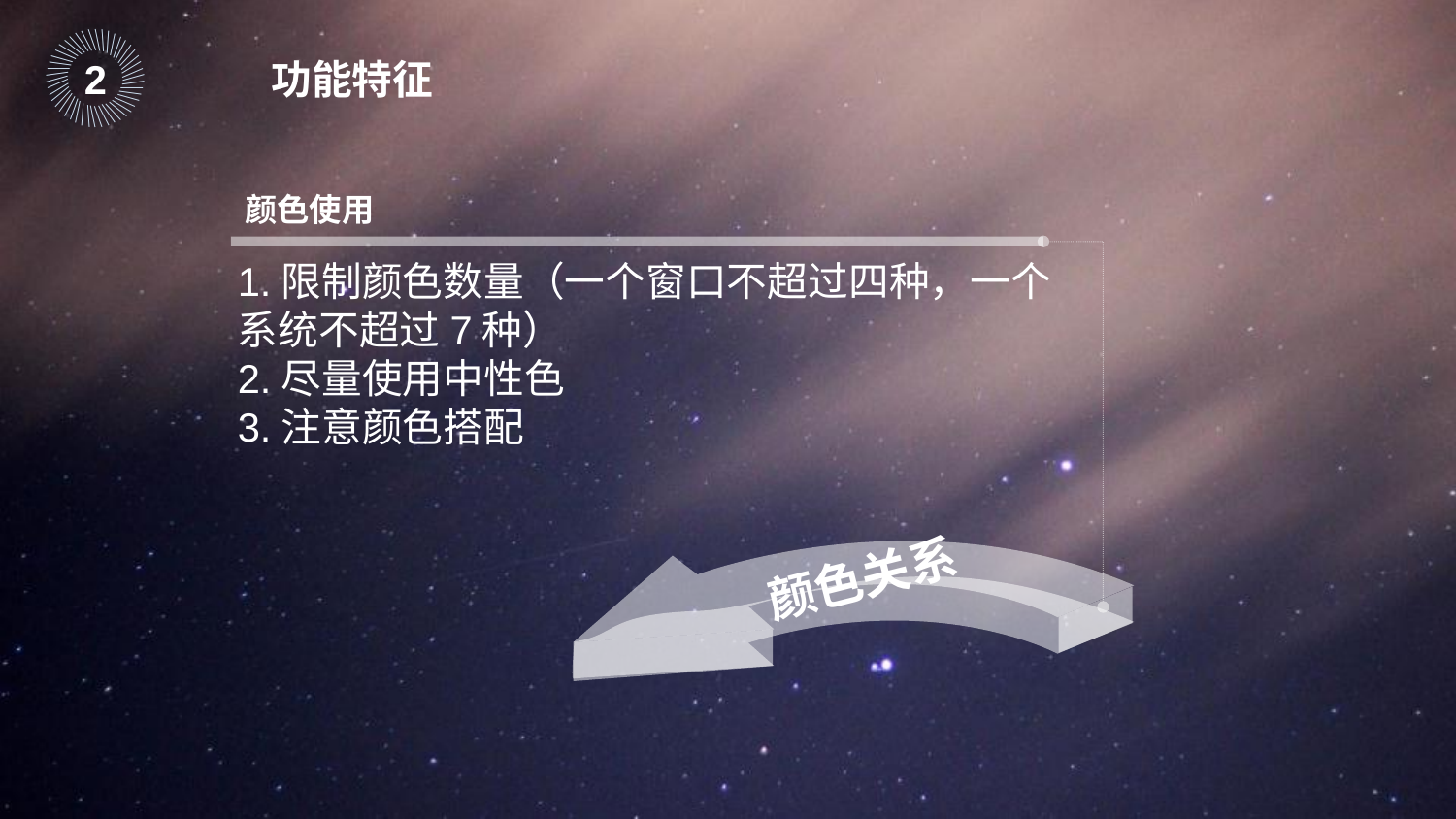

｜
｜
｜
｜
｜
｜
｜
｜
｜
｜
｜
｜
｜
｜
｜
｜
｜
｜
｜
｜
｜
｜
｜
｜
｜
｜
｜
｜
｜
｜
｜
｜
｜
｜
｜
｜
｜
｜
｜
｜
｜
｜
｜
｜
｜
｜
2
功能特征
颜色使用

1.限制颜色数量（一个窗口不超过四种，一个系统不超过7种）
2.尽量使用中性色
3.注意颜色搭配

颜色关系